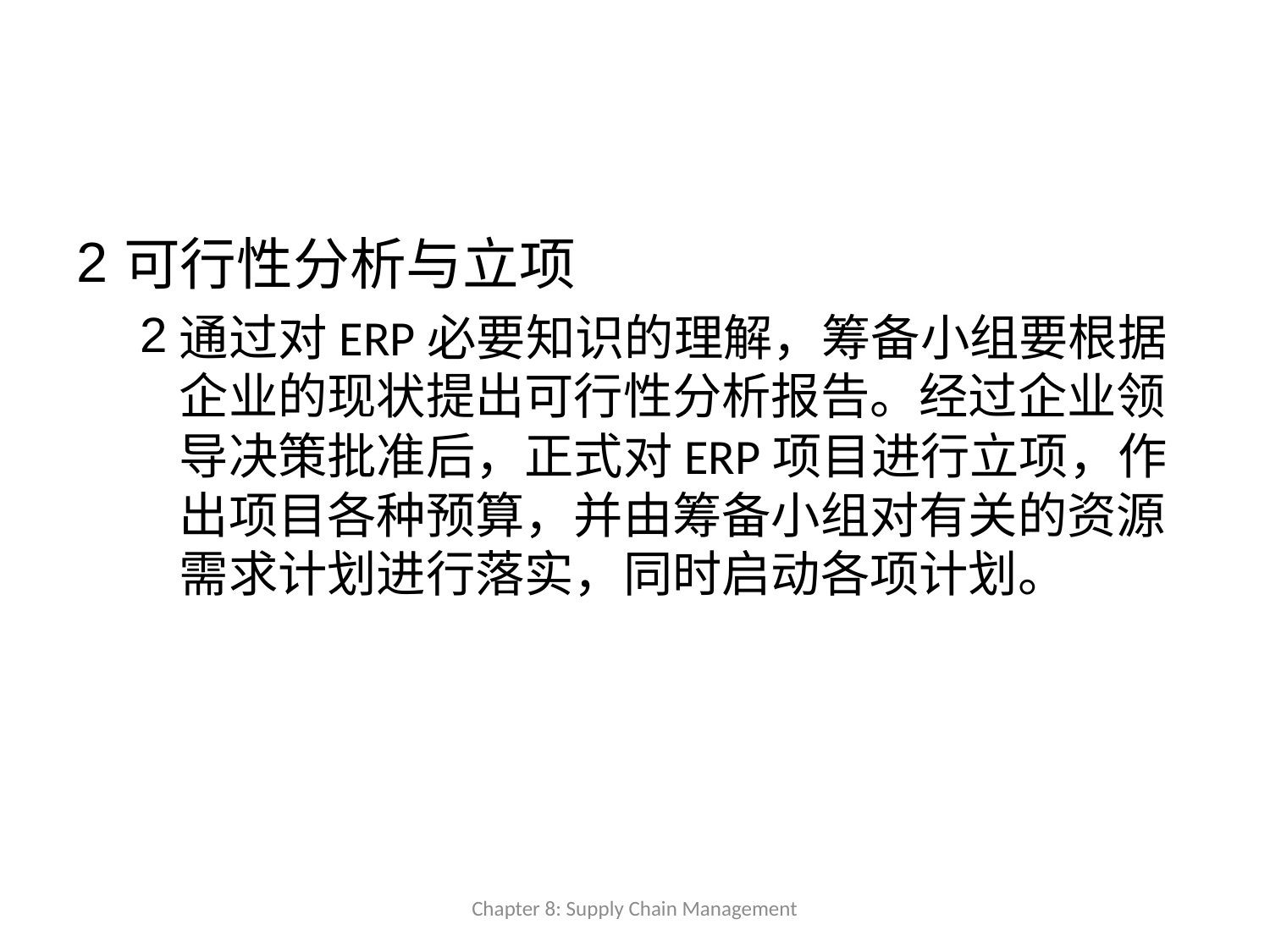

可行性分析与立项
通过对ERP必要知识的理解，筹备小组要根据企业的现状提出可行性分析报告。经过企业领导决策批准后，正式对ERP项目进行立项，作出项目各种预算，并由筹备小组对有关的资源需求计划进行落实，同时启动各项计划。
Chapter 8: Supply Chain Management